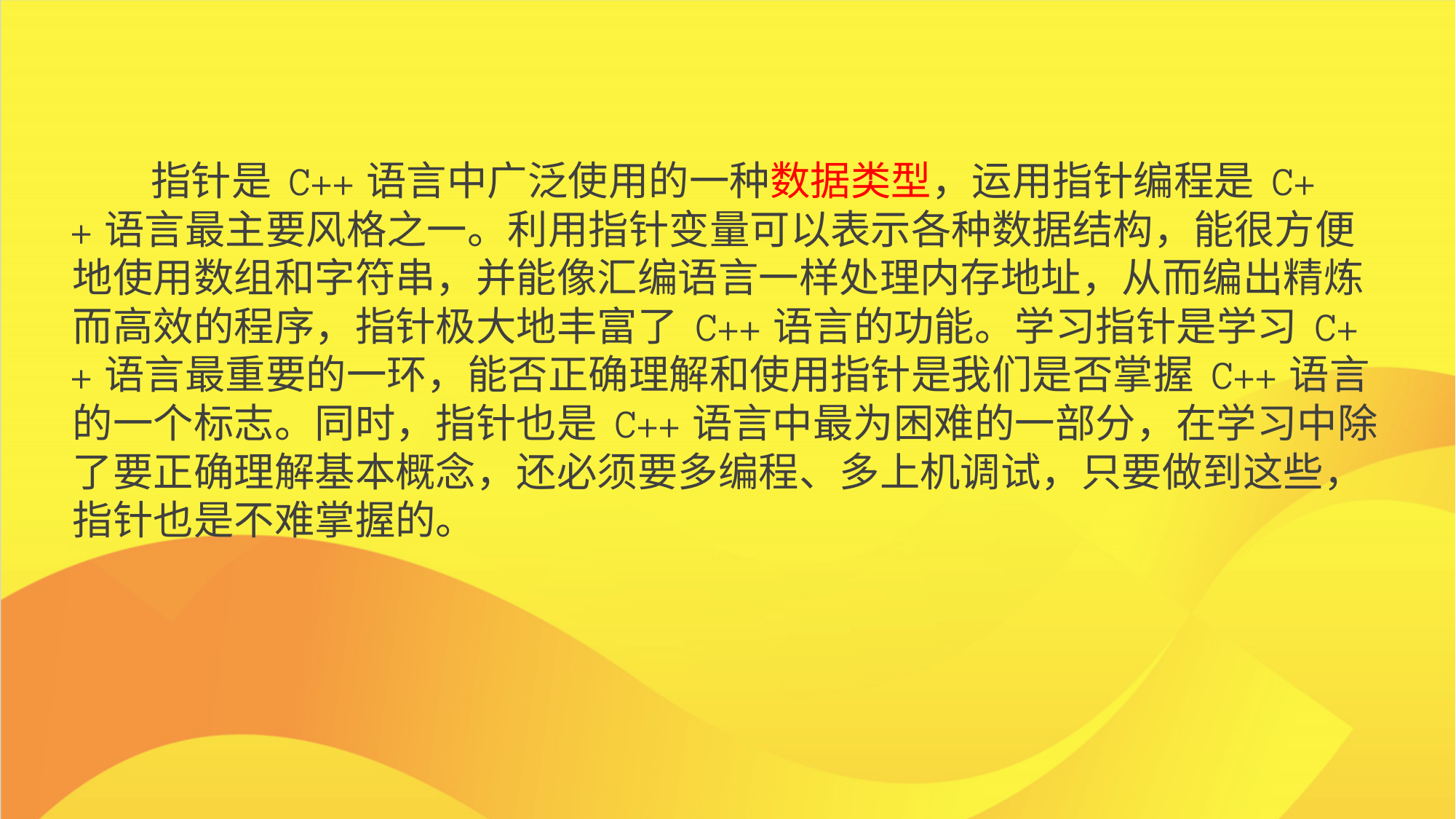

指针是 C++语言中广泛使用的一种数据类型，运用指针编程是 C++语言最主要风格之一。利用指针变量可以表示各种数据结构，能很方便地使用数组和字符串，并能像汇编语言一样处理内存地址，从而编出精炼而高效的程序，指针极大地丰富了 C++语言的功能。学习指针是学习 C++语言最重要的一环，能否正确理解和使用指针是我们是否掌握 C++语言的一个标志。同时，指针也是 C++语言中最为困难的一部分，在学习中除了要正确理解基本概念，还必须要多编程、多上机调试，只要做到这些，指针也是不难掌握的。